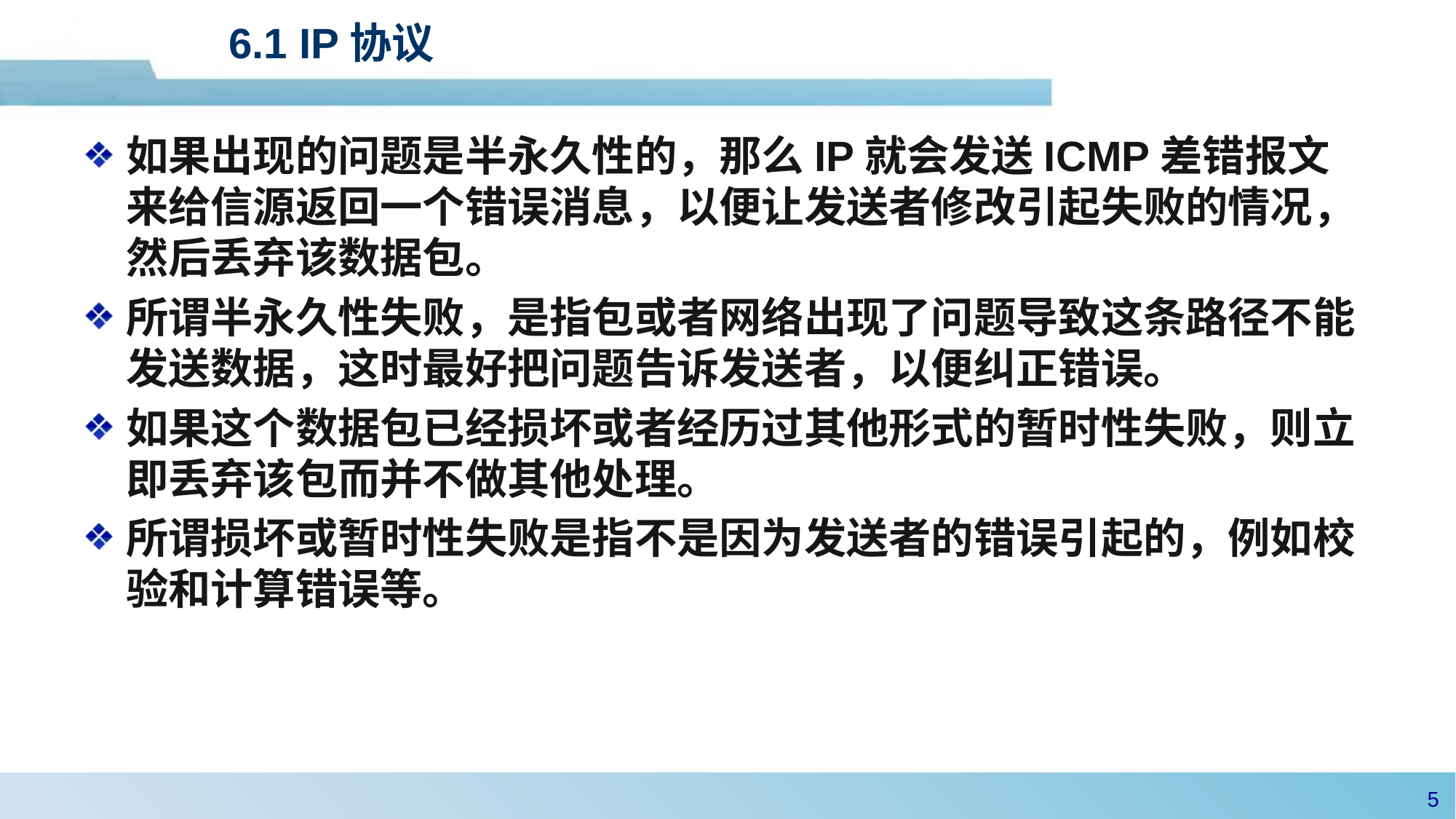

# 6.1 IP协议
如果出现的问题是半永久性的，那么IP就会发送ICMP差错报文来给信源返回一个错误消息，以便让发送者修改引起失败的情况，然后丢弃该数据包。
所谓半永久性失败，是指包或者网络出现了问题导致这条路径不能发送数据，这时最好把问题告诉发送者，以便纠正错误。
如果这个数据包已经损坏或者经历过其他形式的暂时性失败，则立即丢弃该包而并不做其他处理。
所谓损坏或暂时性失败是指不是因为发送者的错误引起的，例如校验和计算错误等。
5